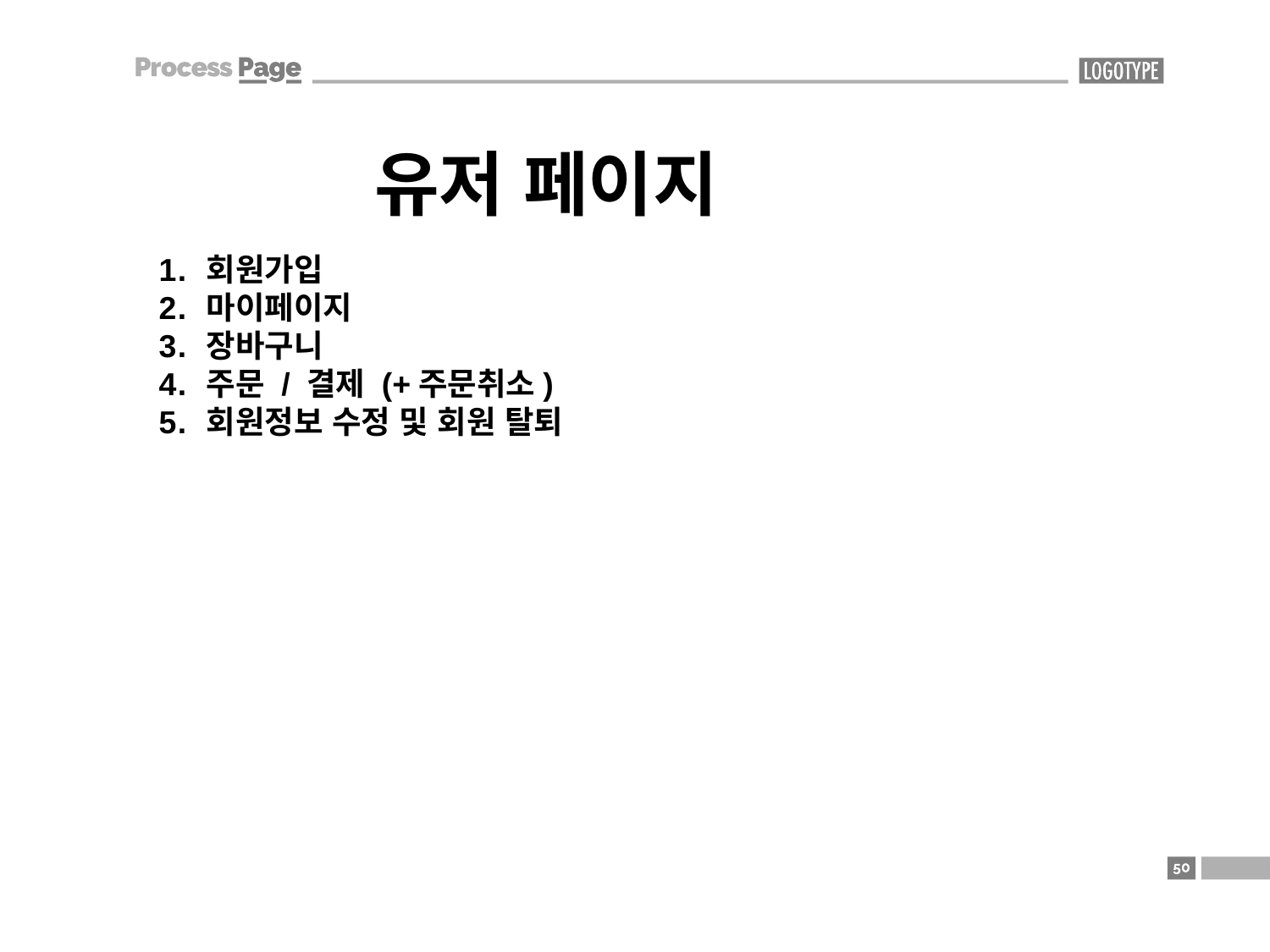

유저 페이지
회원가입
마이페이지
장바구니
주문 / 결제 (+주문취소)
회원정보 수정 및 회원 탈퇴